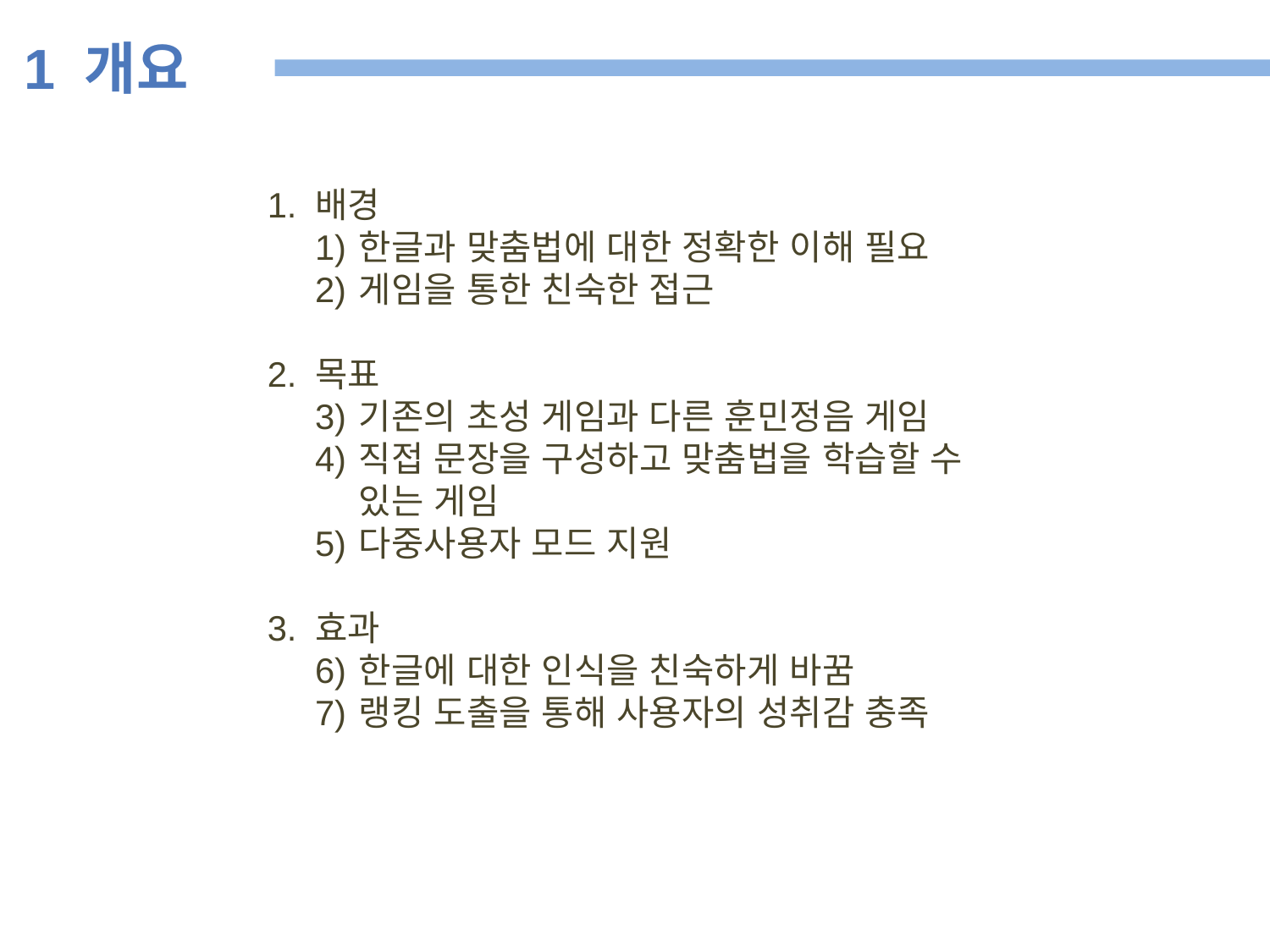

1 개요

1. 배경
한글과 맞춤법에 대한 정확한 이해 필요
게임을 통한 친숙한 접근

2. 목표
기존의 초성 게임과 다른 훈민정음 게임
직접 문장을 구성하고 맞춤법을 학습할 수 있는 게임
다중사용자 모드 지원

3. 효과
한글에 대한 인식을 친숙하게 바꿈
랭킹 도출을 통해 사용자의 성취감 충족